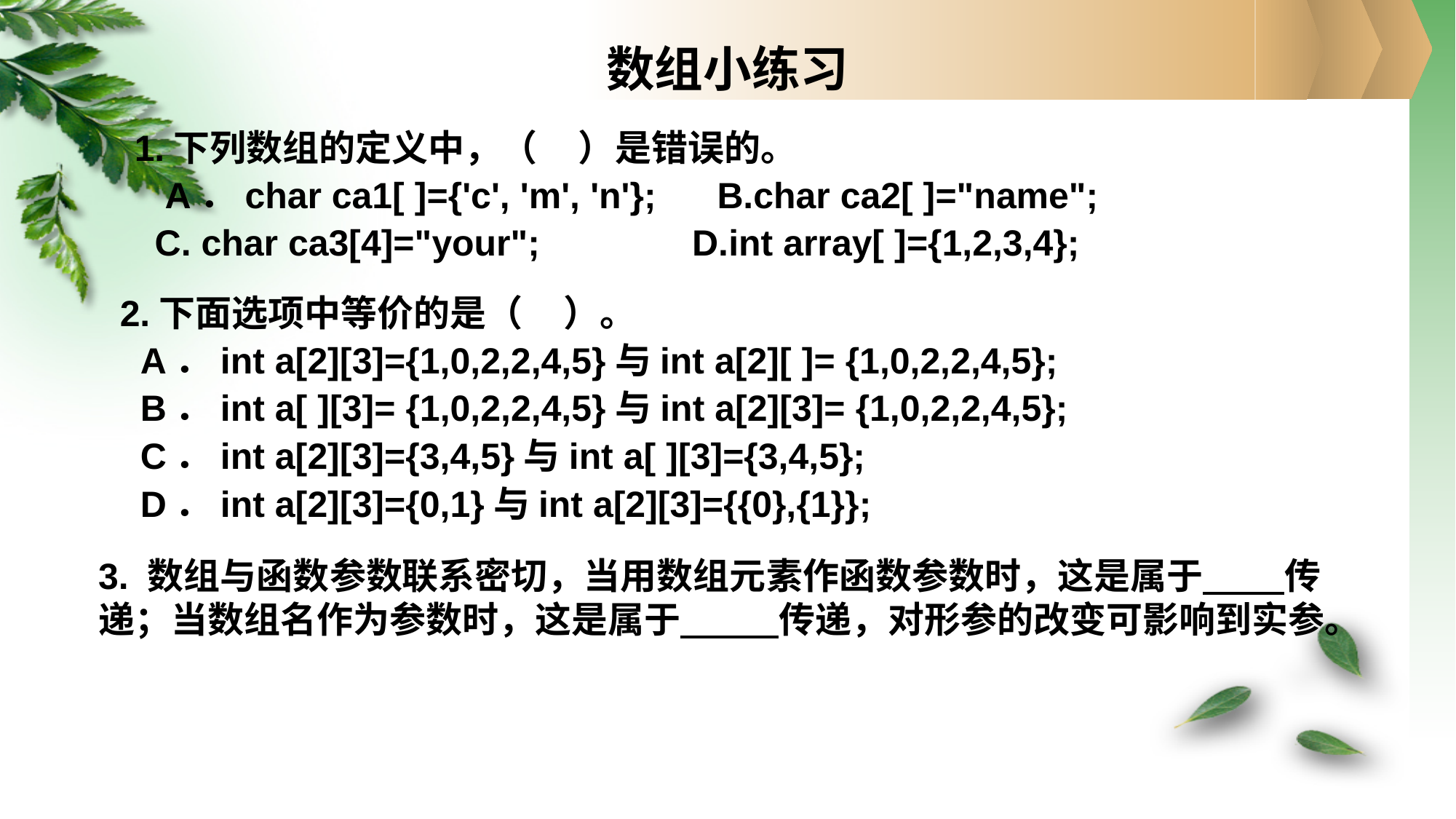

# 数组小练习
1.下列数组的定义中，（     ）是错误的。
   A．char ca1[ ]={'c', 'm', 'n'};      B.char ca2[ ]="name";
  C. char ca3[4]="your";               D.int array[ ]={1,2,3,4};
2.下面选项中等价的是（     ）。
  A．int a[2][3]={1,0,2,2,4,5}与int a[2][ ]= {1,0,2,2,4,5};
  B．int a[ ][3]= {1,0,2,2,4,5}与int a[2][3]= {1,0,2,2,4,5};
  C．int a[2][3]={3,4,5}与int a[ ][3]={3,4,5};
  D．int a[2][3]={0,1}与int a[2][3]={{0},{1}};
3. 数组与函数参数联系密切，当用数组元素作函数参数时，这是属于          传递；当数组名作为参数时，这是属于            传递，对形参的改变可影响到实参。